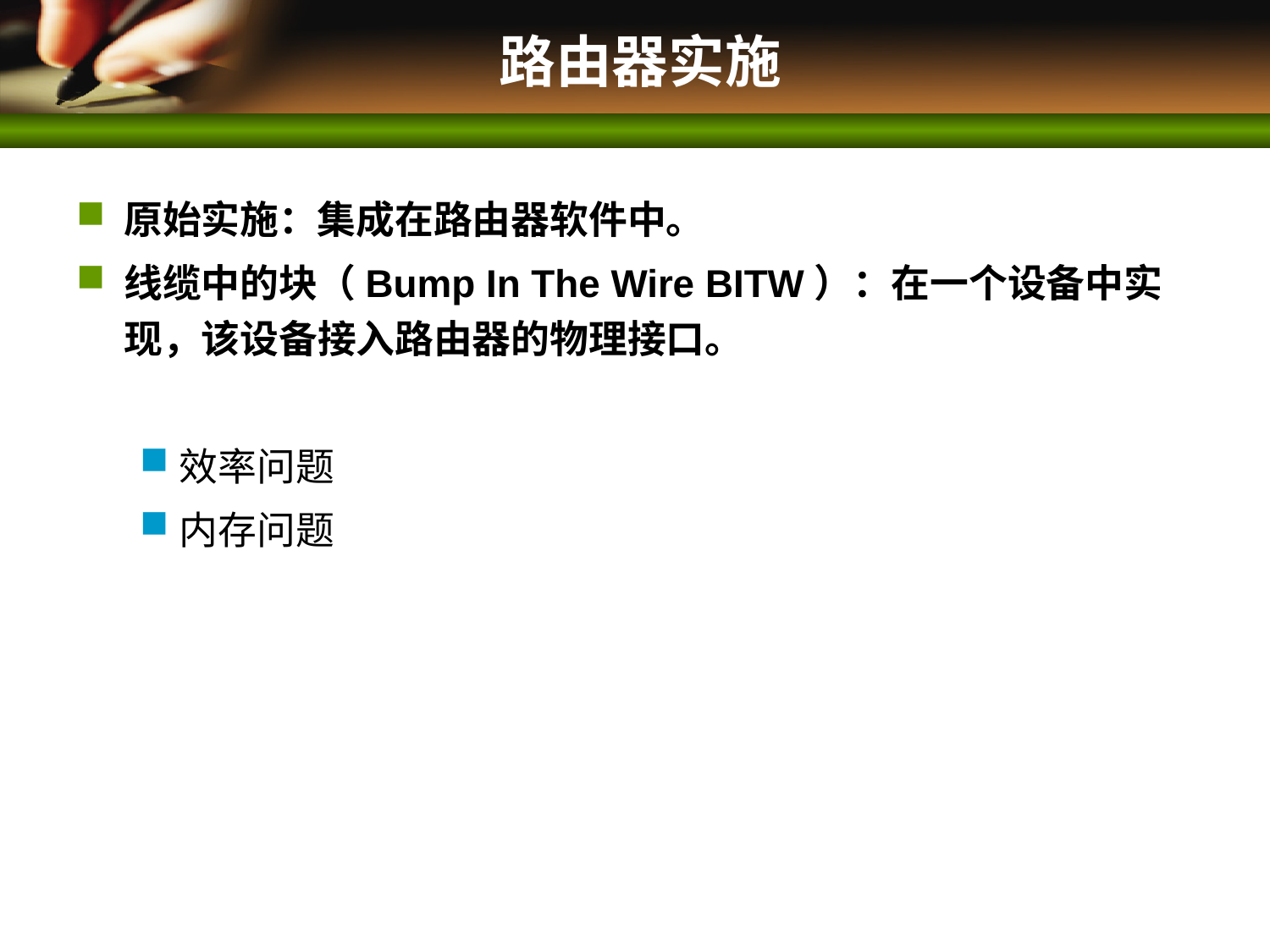

# 路由器实施
原始实施：集成在路由器软件中。
线缆中的块（Bump In The Wire BITW）：在一个设备中实现，该设备接入路由器的物理接口。

效率问题
内存问题